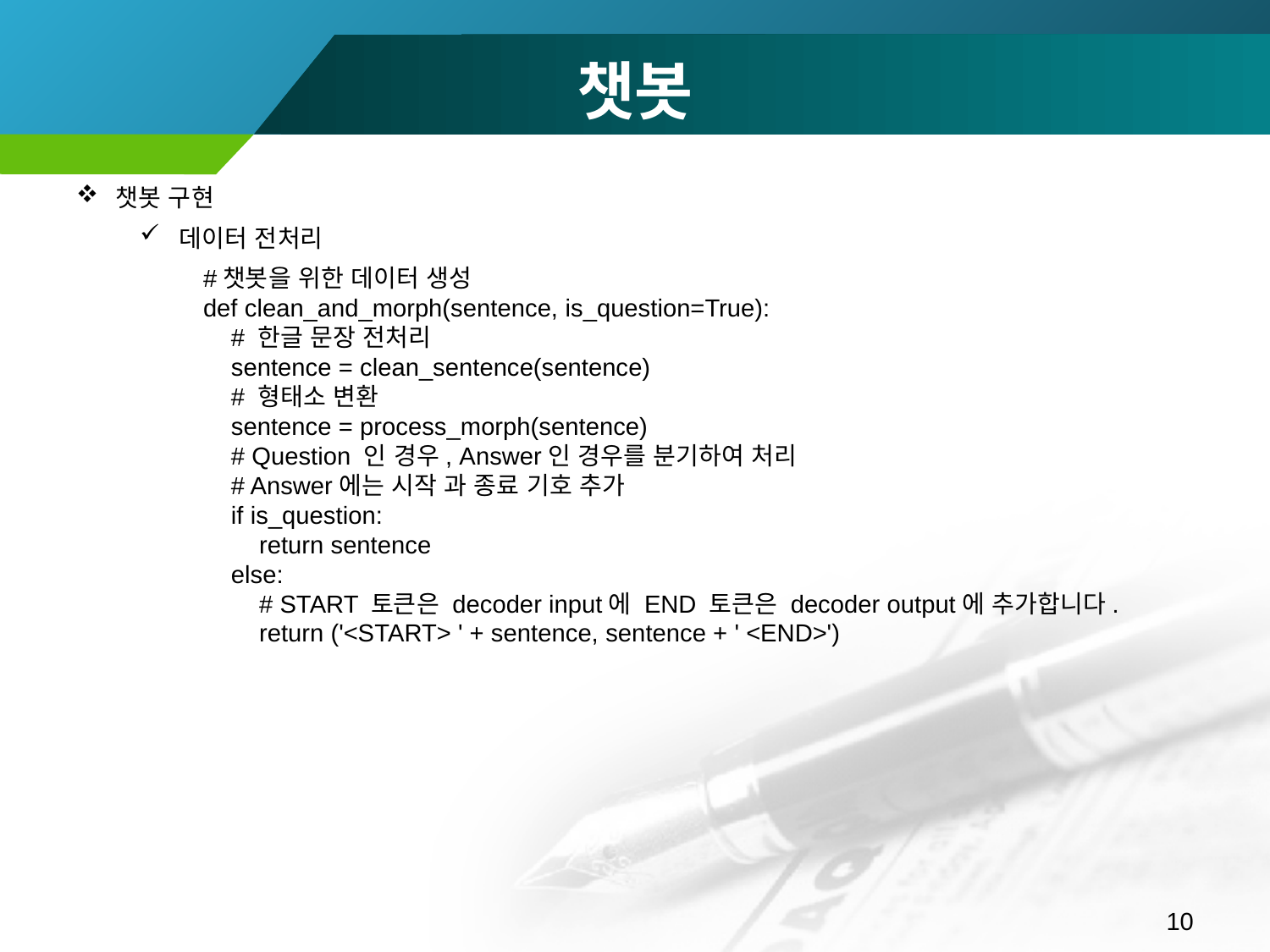

챗봇
챗봇 구현
데이터 전처리
#챗봇을 위한 데이터 생성
def clean_and_morph(sentence, is_question=True):
    # 한글 문장 전처리
    sentence = clean_sentence(sentence)
    # 형태소 변환
    sentence = process_morph(sentence)
    # Question 인 경우, Answer인 경우를 분기하여 처리
    # Answer에는 시작 과 종료 기호 추가
    if is_question:
        return sentence
    else:
        # START 토큰은 decoder input에 END 토큰은 decoder output에 추가합니다.
        return ('<START> ' + sentence, sentence + ' <END>')
10